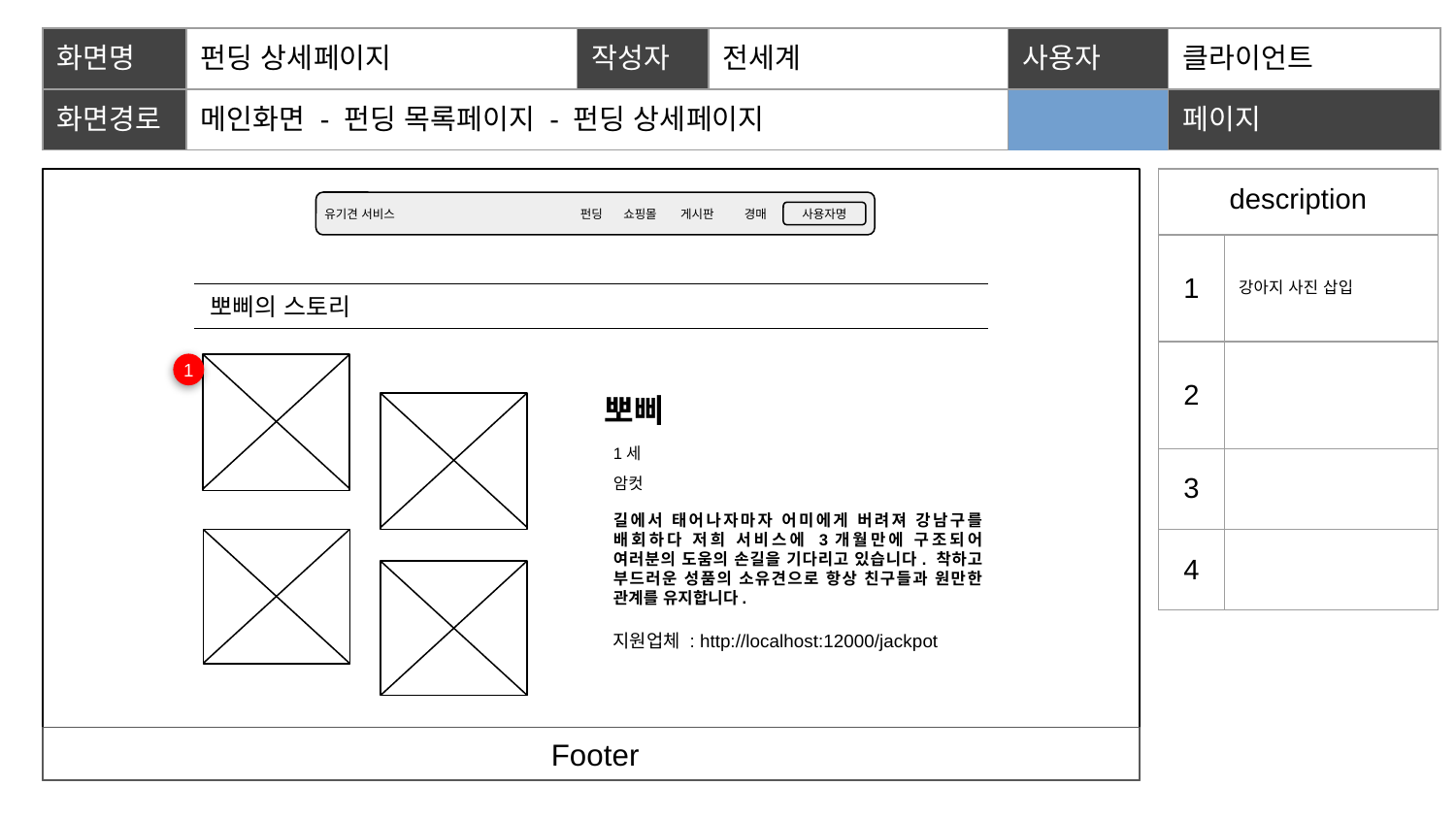

| 화면명 | 펀딩 상세페이지 | 작성자 | 전세계 |  | 사용자 | 클라이언트 |
| --- | --- | --- | --- | --- | --- | --- |
| 화면경로 | 메인화면 - 펀딩 목록페이지 - 펀딩 상세페이지 |  |  |  | 페이지 | 30 |

| description |  |
| --- | --- |
| 1 | 강아지 사진 삽입 |
| 2 |  |
| 3 |  |
| 4 |  |

유기견 서비스
펀딩
쇼핑몰
게시판
경매
사용자명
뽀삐의 스토리

1
뽀삐

1세
암컷
길에서 태어나자마자 어미에게 버려져 강남구를 배회하다 저희 서비스에 3개월만에 구조되어 여러분의 도움의 손길을 기다리고 있습니다. 착하고 부드러운 성품의 소유견으로 항상 친구들과 원만한 관계를 유지합니다.

지원업체 : http://localhost:12000/jackpot
 Footer